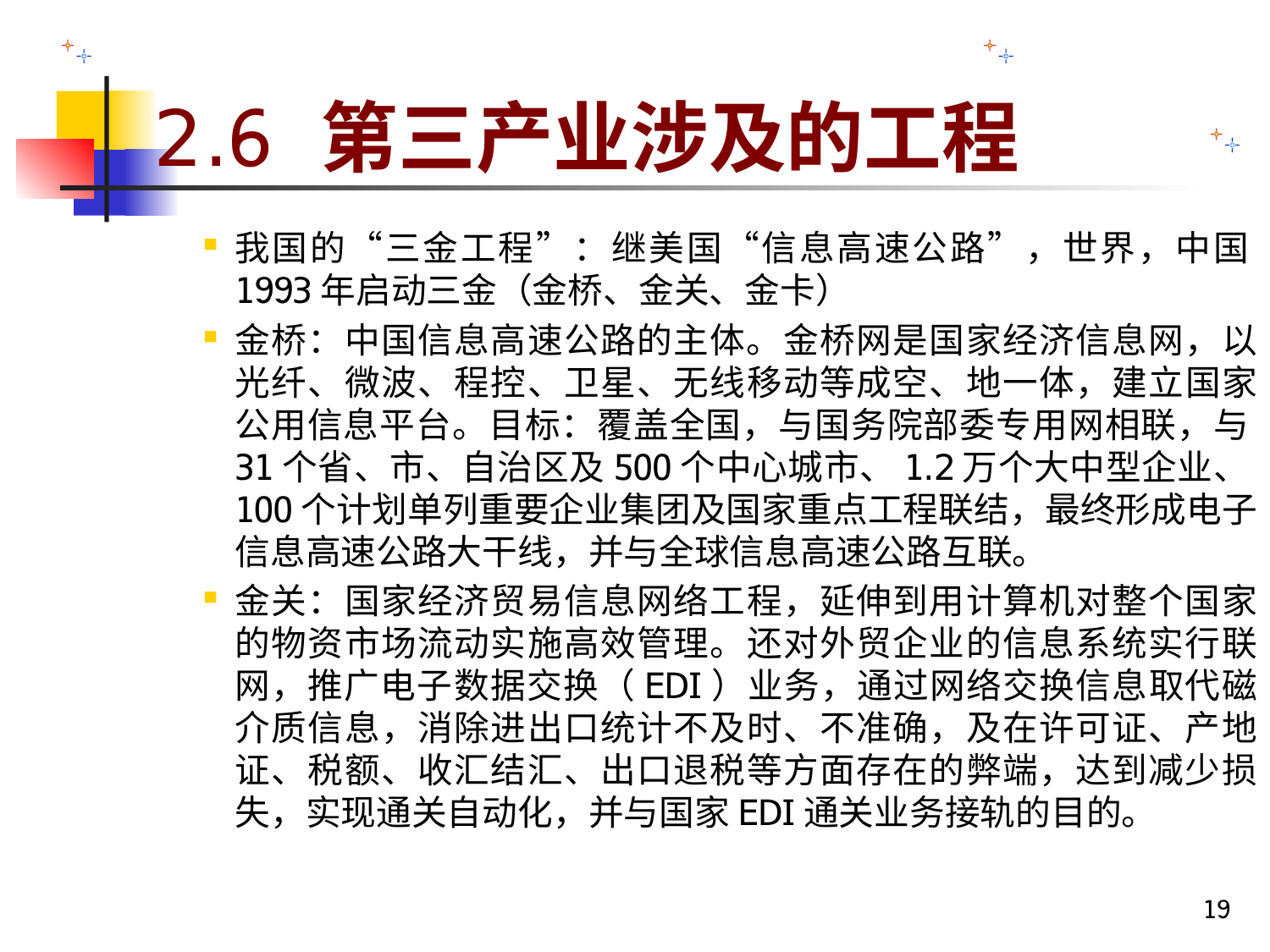

# 2.6 第三产业涉及的工程
我国的“三金工程”：继美国“信息高速公路”，世界，中国1993年启动三金（金桥、金关、金卡）
金桥：中国信息高速公路的主体。金桥网是国家经济信息网，以光纤、微波、程控、卫星、无线移动等成空、地一体，建立国家公用信息平台。目标：覆盖全国，与国务院部委专用网相联，与31个省、市、自治区及500个中心城市、1.2万个大中型企业、100个计划单列重要企业集团及国家重点工程联结，最终形成电子信息高速公路大干线，并与全球信息高速公路互联。
金关：国家经济贸易信息网络工程，延伸到用计算机对整个国家的物资市场流动实施高效管理。还对外贸企业的信息系统实行联网，推广电子数据交换（EDI）业务，通过网络交换信息取代磁介质信息，消除进出口统计不及时、不准确，及在许可证、产地证、税额、收汇结汇、出口退税等方面存在的弊端，达到减少损失，实现通关自动化，并与国家EDI通关业务接轨的目的。
19